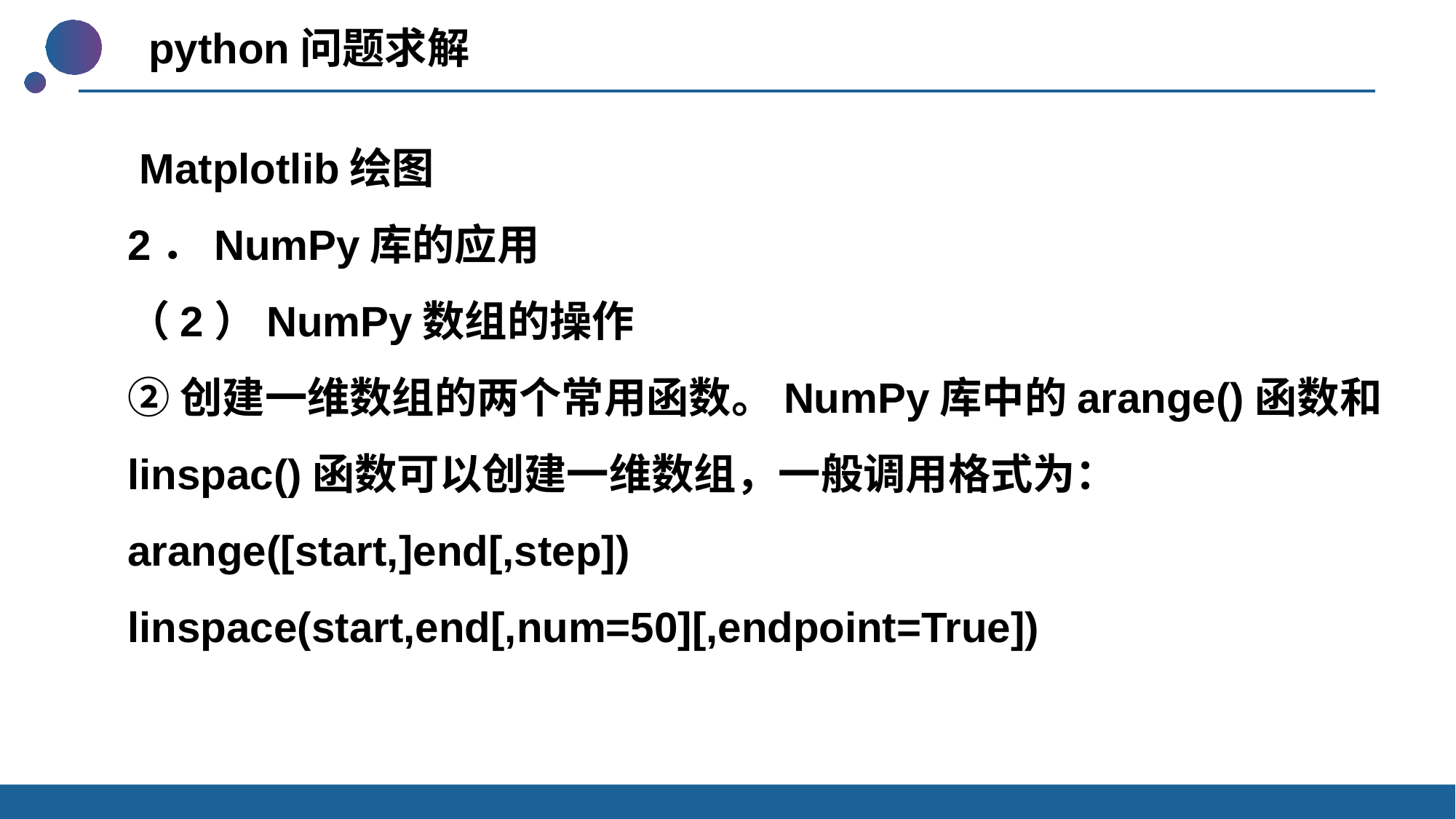

python问题求解

 Matplotlib绘图
2．NumPy库的应用
（2）NumPy数组的操作
②创建一维数组的两个常用函数。NumPy库中的arange()函数和linspac()函数可以创建一维数组，一般调用格式为：
arange([start,]end[,step])
linspace(start,end[,num=50][,endpoint=True])